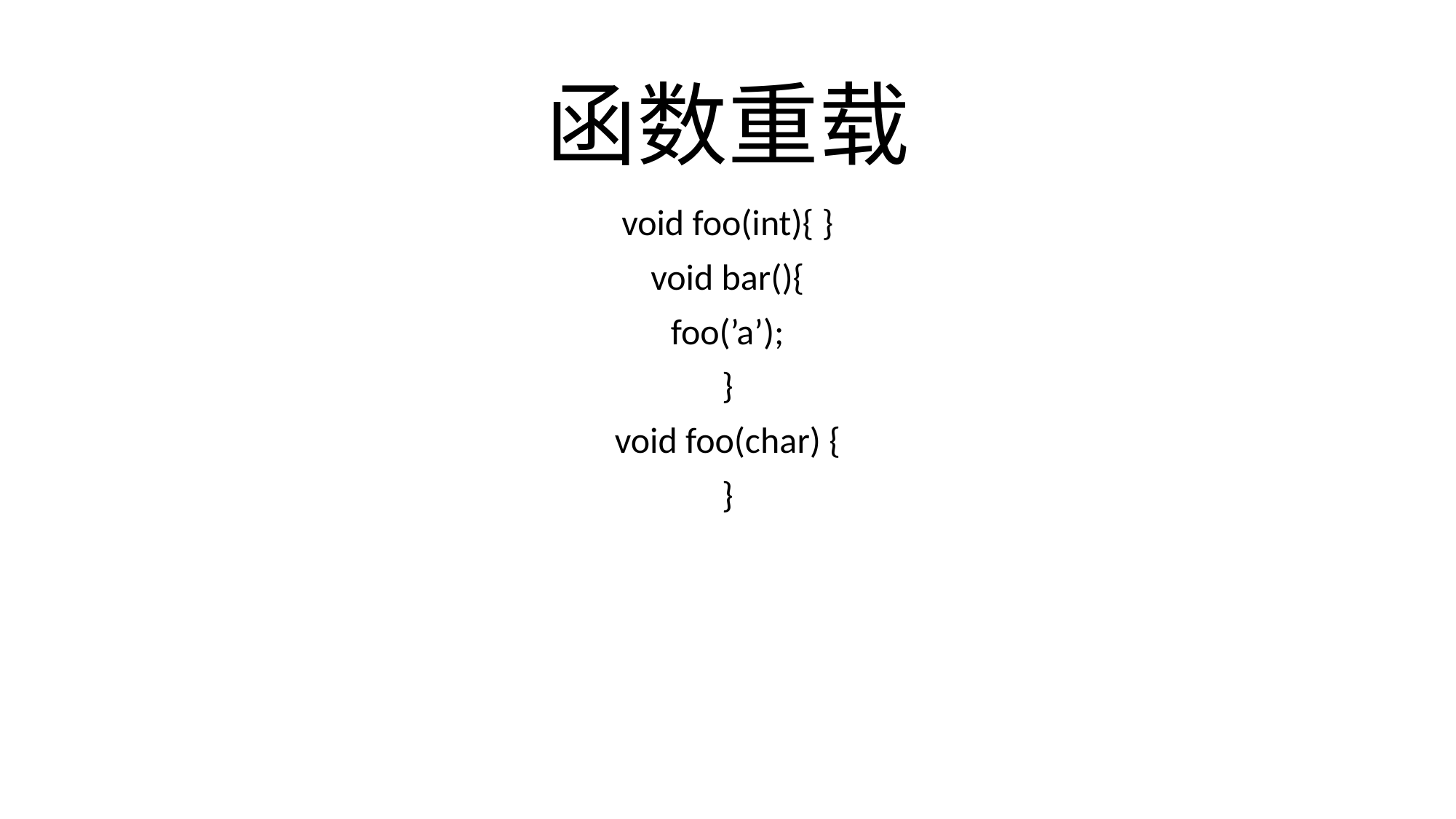

# 函数重载
void foo(int){ }
void bar(){
foo(’a’);
}
void foo(char) {
}